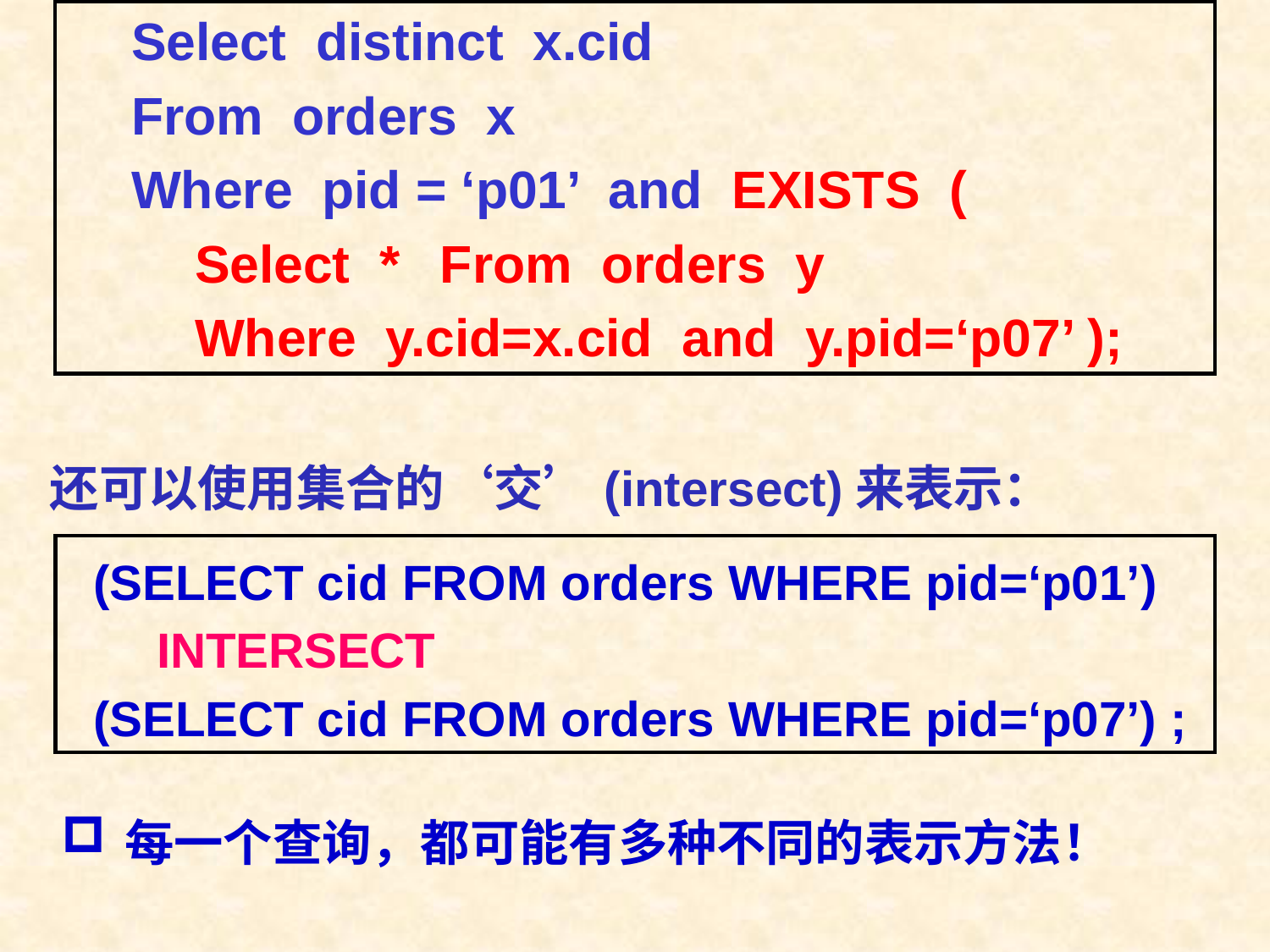

Select  distinct  x.cid
From  orders  x
Where  pid = ‘p01’  and  EXISTS  (
Select  *   From  orders  y
Where  y.cid=x.cid  and  y.pid=‘p07’ );
还可以使用集合的‘交’(intersect)来表示：
(SELECT cid FROM orders WHERE pid=‘p01’)
INTERSECT
(SELECT cid FROM orders WHERE pid=‘p07’) ;
每一个查询，都可能有多种不同的表示方法！